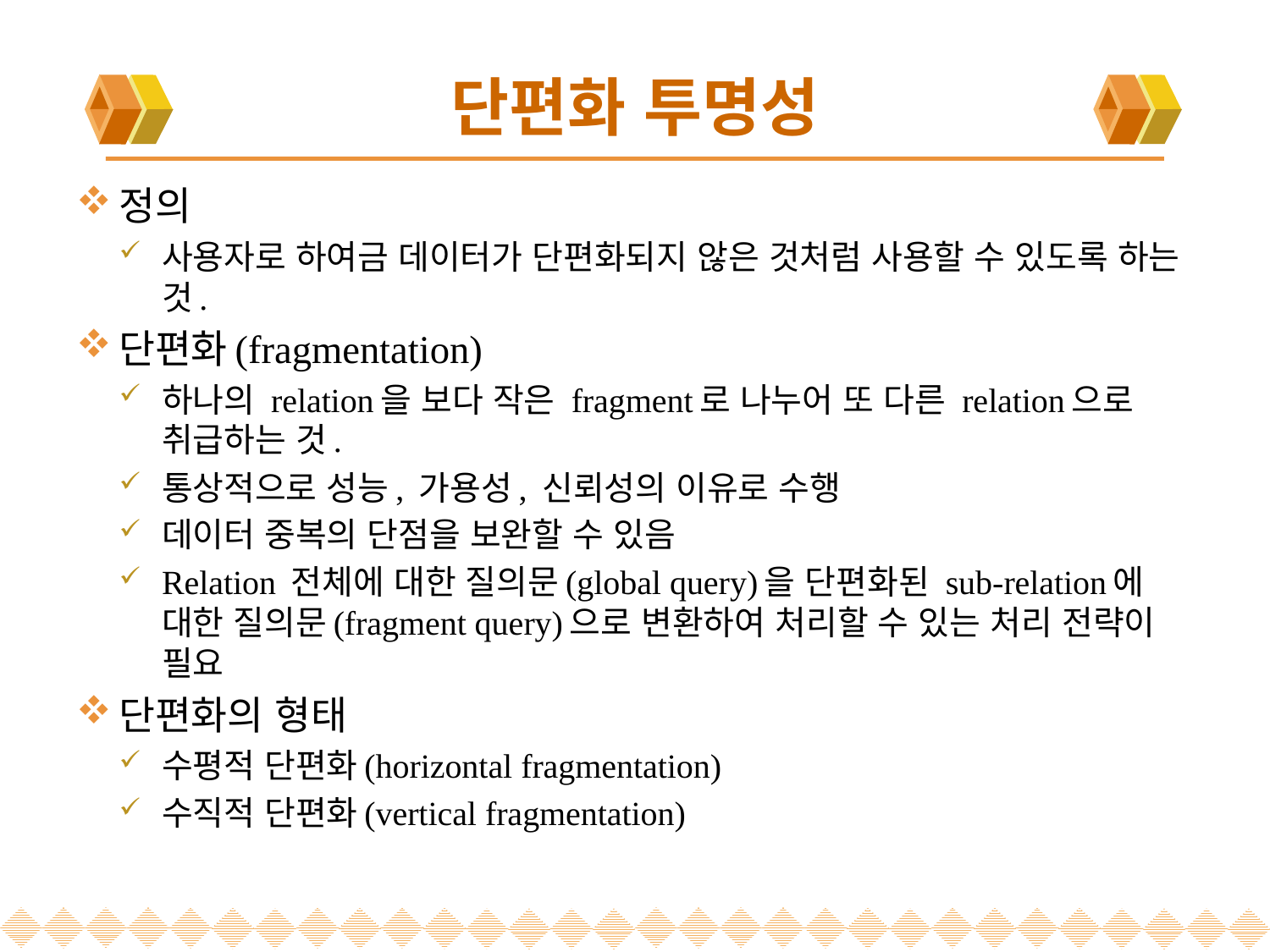

# 단편화 투명성
정의
사용자로 하여금 데이터가 단편화되지 않은 것처럼 사용할 수 있도록 하는 것.
단편화(fragmentation)
하나의 relation을 보다 작은 fragment로 나누어 또 다른 relation으로 취급하는 것.
통상적으로 성능, 가용성, 신뢰성의 이유로 수행
데이터 중복의 단점을 보완할 수 있음
Relation 전체에 대한 질의문(global query)을 단편화된 sub-relation에 대한 질의문(fragment query)으로 변환하여 처리할 수 있는 처리 전략이 필요
단편화의 형태
수평적 단편화(horizontal fragmentation)
수직적 단편화(vertical fragmentation)